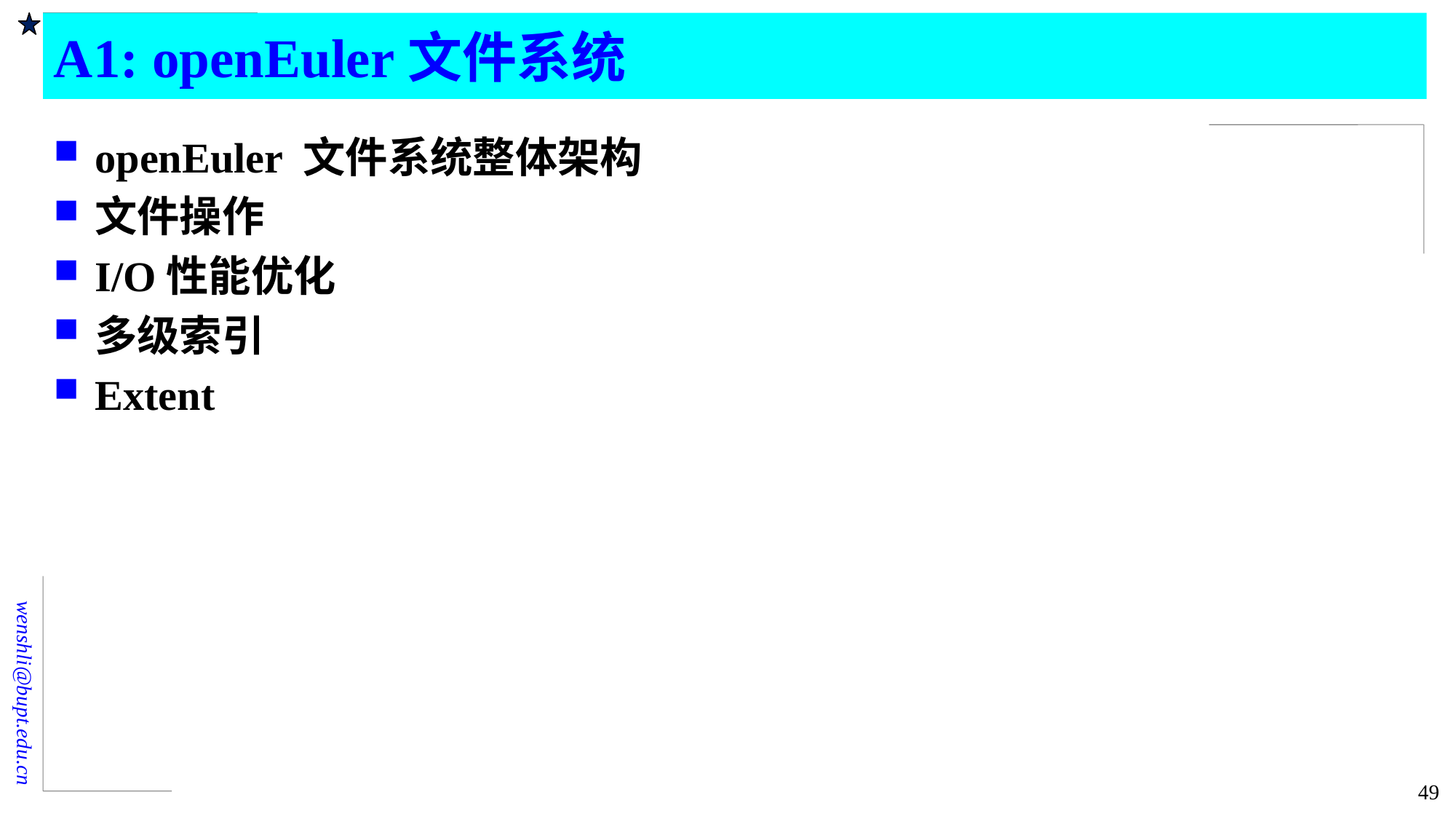

# A1: openEuler文件系统
openEuler 文件系统整体架构
文件操作
I/O性能优化
多级索引
Extent

49